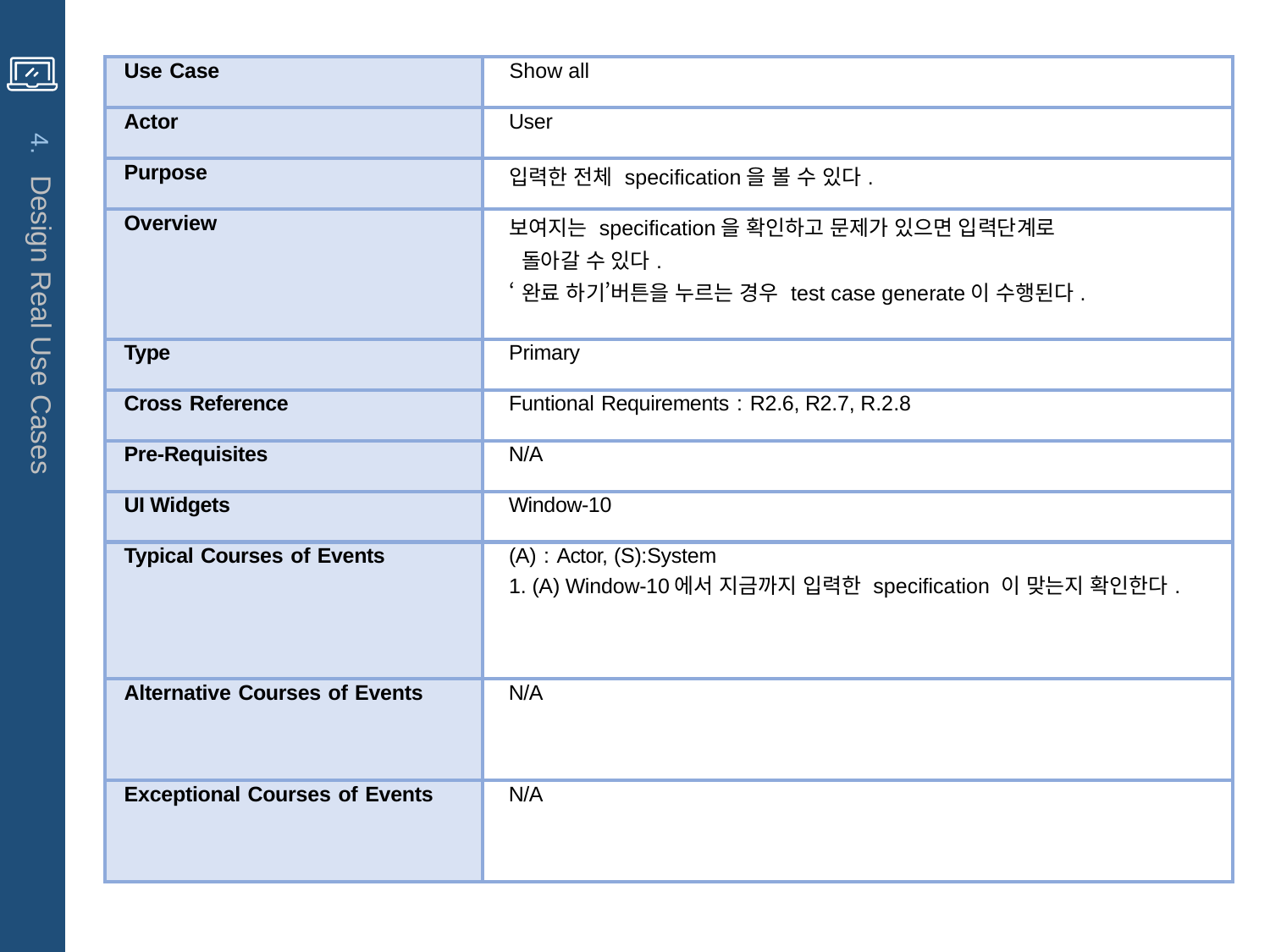

| Use Case | Show all |
| --- | --- |
| Actor | User |
| Purpose | 입력한 전체 specification을 볼 수 있다. |
| Overview | 보여지는 specification을 확인하고 문제가 있으면 입력단계로 돌아갈 수 있다. ‘완료 하기’버튼을 누르는 경우 test case generate이 수행된다. |
| Type | Primary |
| Cross Reference | Funtional Requirements : R2.6, R2.7, R.2.8 |
| Pre-Requisites | N/A |
| UI Widgets | Window-10 |
| Typical Courses of Events | (A) : Actor, (S):System 1. (A) Window-10에서 지금까지 입력한 specification 이 맞는지 확인한다. |
| Alternative Courses of Events | N/A |
| Exceptional Courses of Events | N/A |
4.   Design Real Use Cases